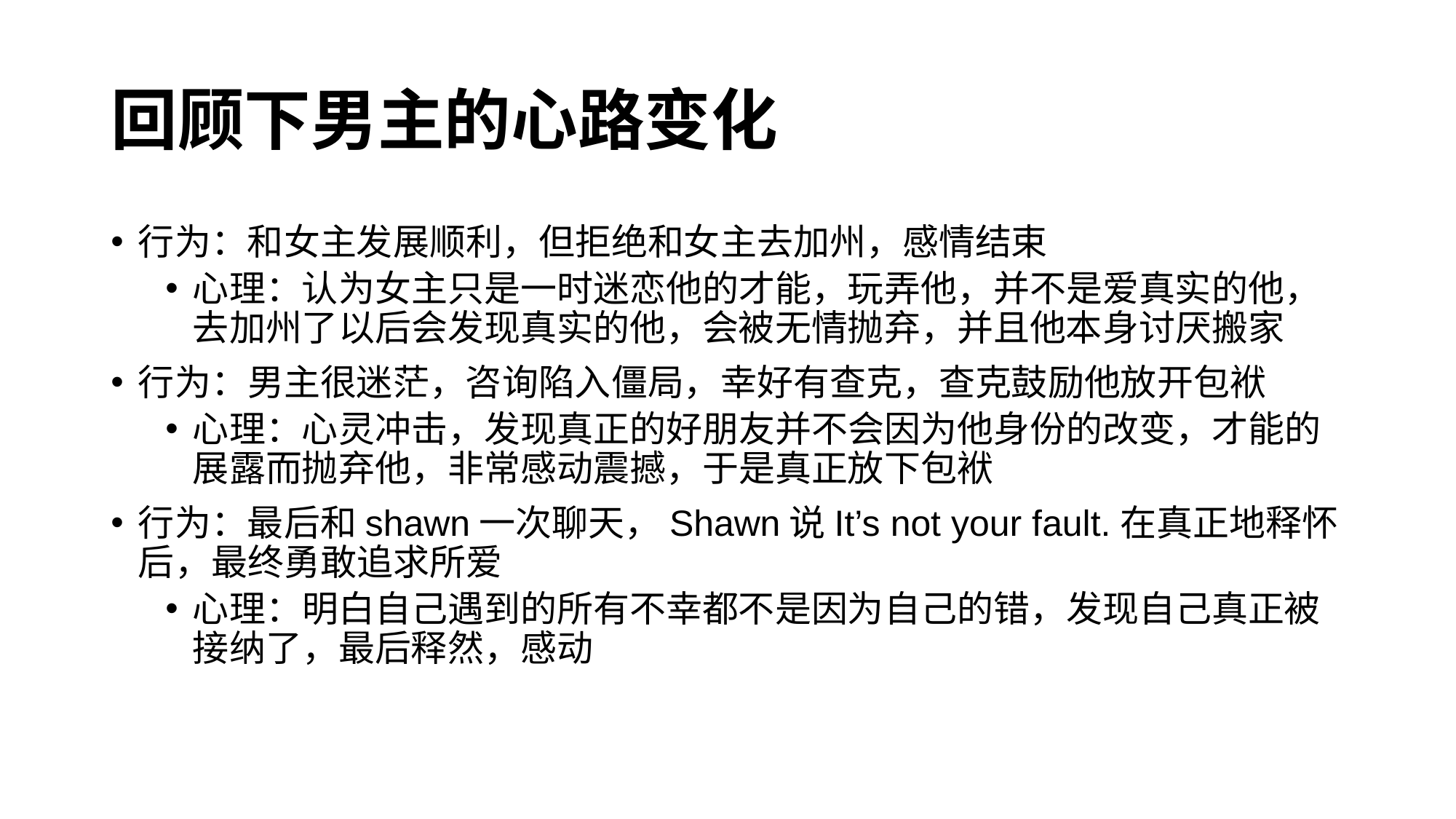

# 回顾下男主的心路变化
行为：和女主发展顺利，但拒绝和女主去加州，感情结束
心理：认为女主只是一时迷恋他的才能，玩弄他，并不是爱真实的他，去加州了以后会发现真实的他，会被无情抛弃，并且他本身讨厌搬家
行为：男主很迷茫，咨询陷入僵局，幸好有查克，查克鼓励他放开包袱
心理：心灵冲击，发现真正的好朋友并不会因为他身份的改变，才能的展露而抛弃他，非常感动震撼，于是真正放下包袱
行为：最后和shawn一次聊天，Shawn说It’s not your fault.在真正地释怀后，最终勇敢追求所爱
心理：明白自己遇到的所有不幸都不是因为自己的错，发现自己真正被接纳了，最后释然，感动